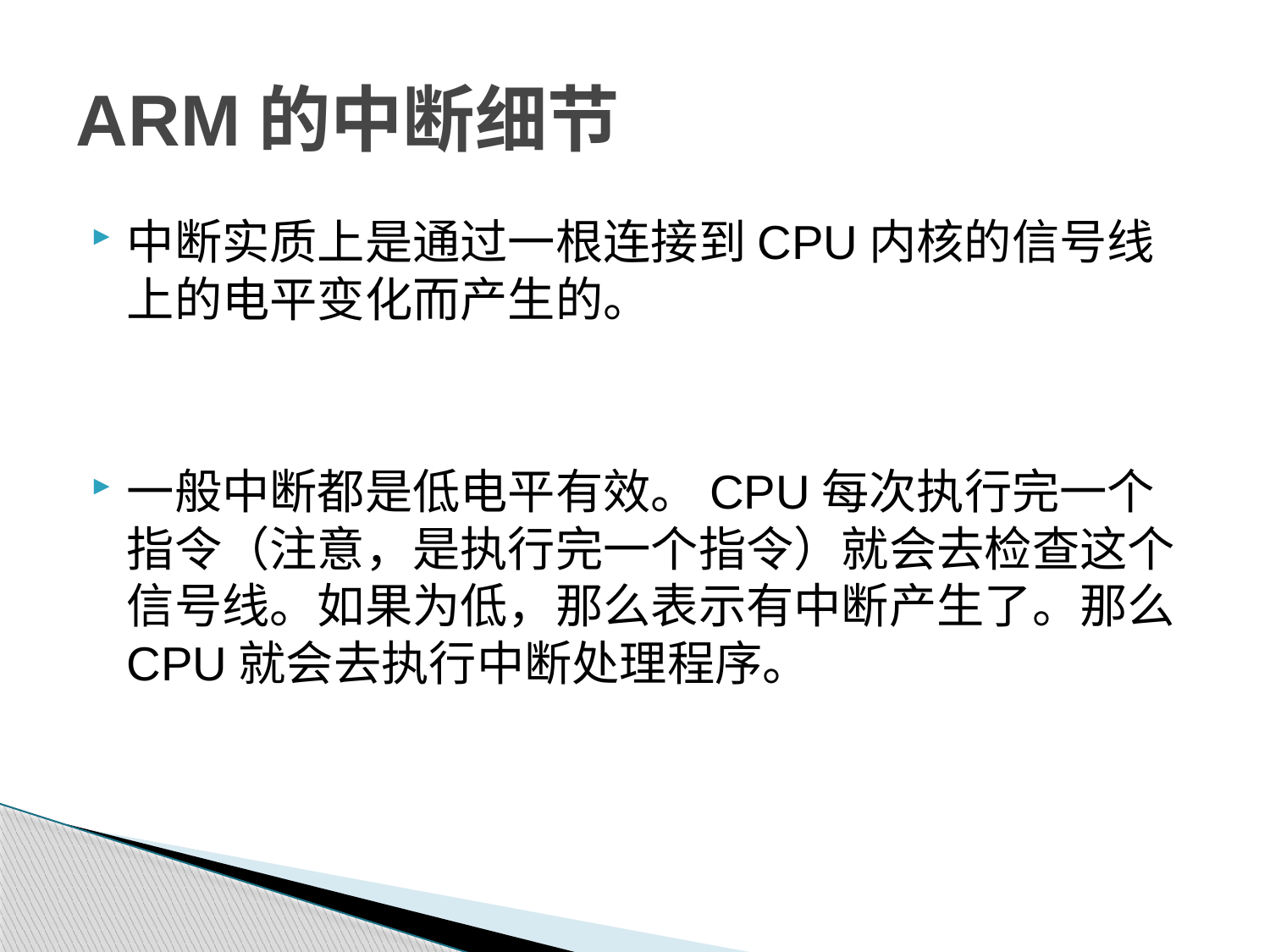

# ARM的中断细节
中断实质上是通过一根连接到CPU内核的信号线上的电平变化而产生的。

一般中断都是低电平有效。CPU每次执行完一个指令（注意，是执行完一个指令）就会去检查这个信号线。如果为低，那么表示有中断产生了。那么CPU就会去执行中断处理程序。